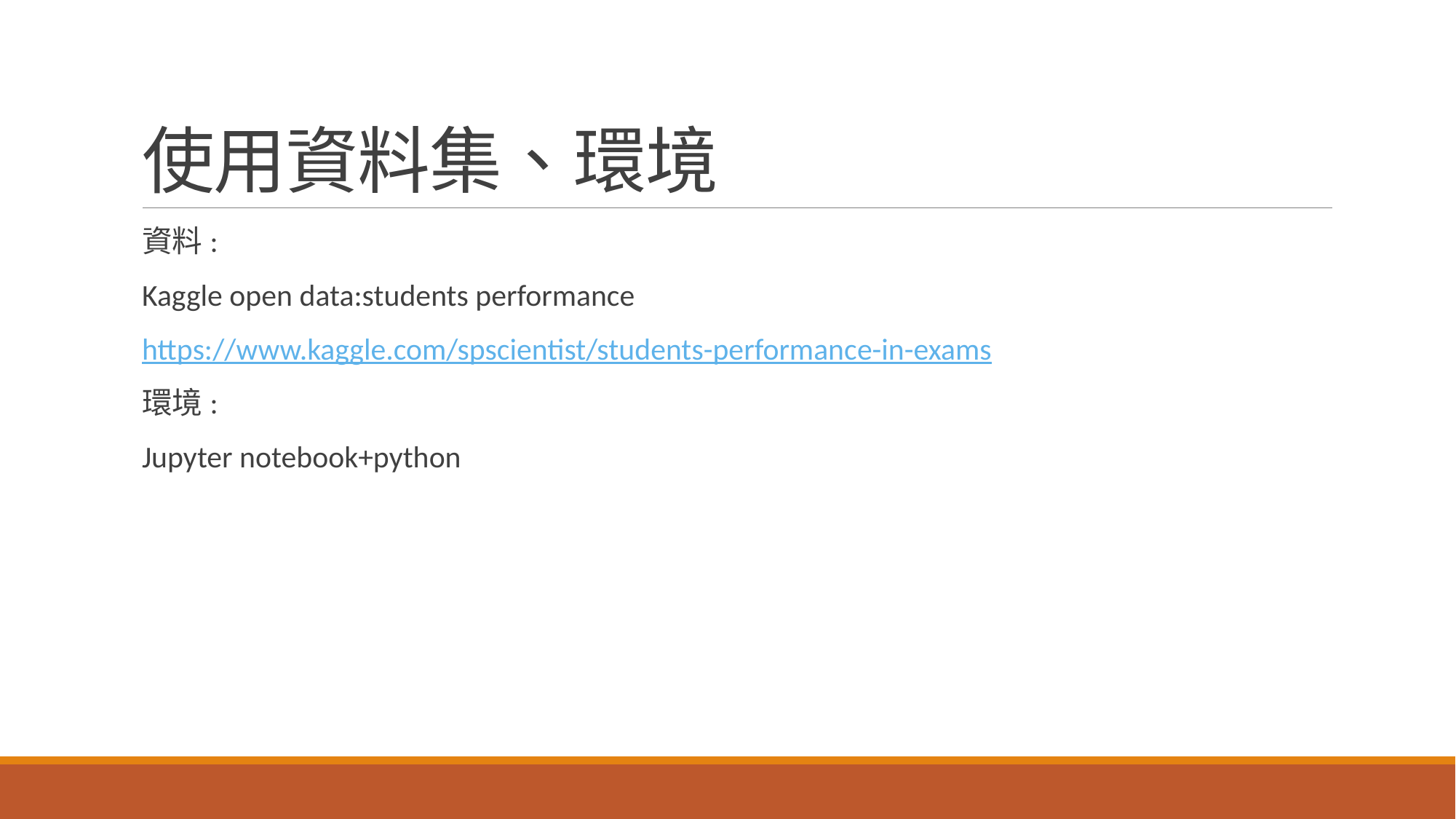

# 使用資料集、環境
資料:
Kaggle open data:students performance
https://www.kaggle.com/spscientist/students-performance-in-exams
環境:
Jupyter notebook+python